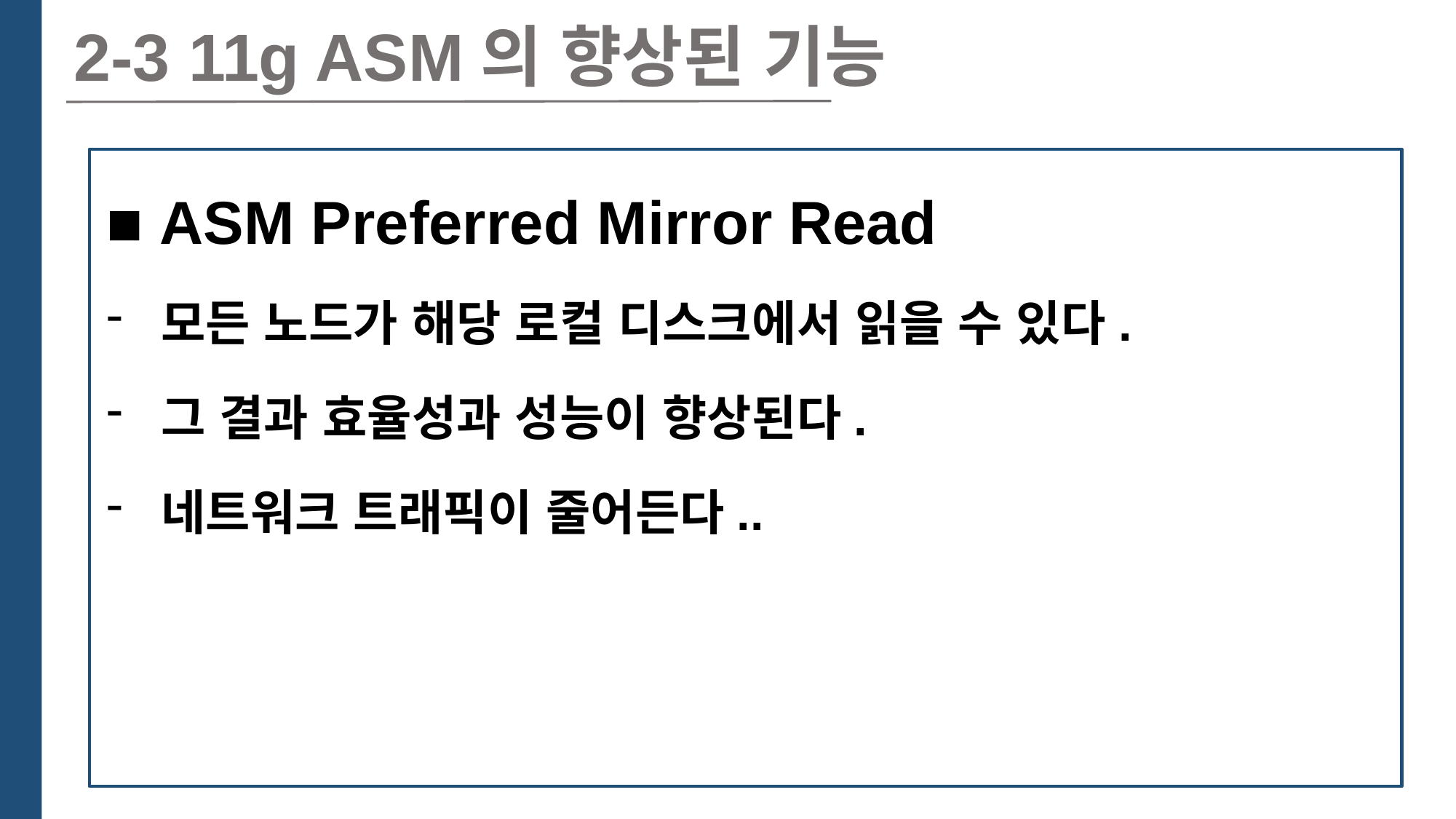

2-3 11g ASM의 향상된 기능
■ ASM Preferred Mirror Read
모든 노드가 해당 로컬 디스크에서 읽을 수 있다.
그 결과 효율성과 성능이 향상된다.
네트워크 트래픽이 줄어든다..